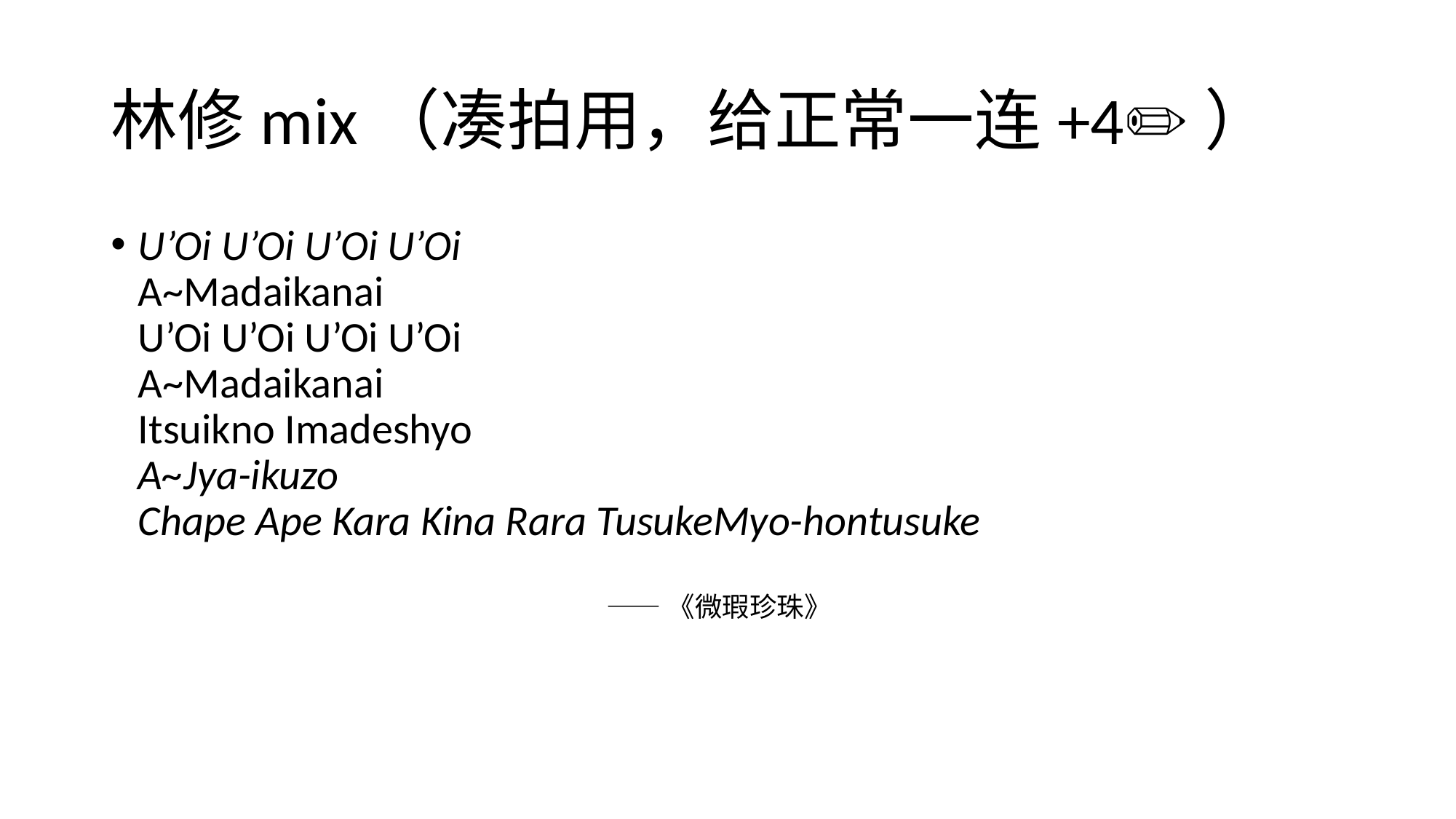

# 林修mix（凑拍用，给正常一连+4✏️）
U’Oi U’Oi U’Oi U’Oi
A~Madaikanai
U’Oi U’Oi U’Oi U’Oi
A~Madaikanai
Itsuikno Imadeshyo
A~Jya-ikuzo
Chape Ape Kara Kina Rara TusukeMyo-hontusuke
——《微瑕珍珠》